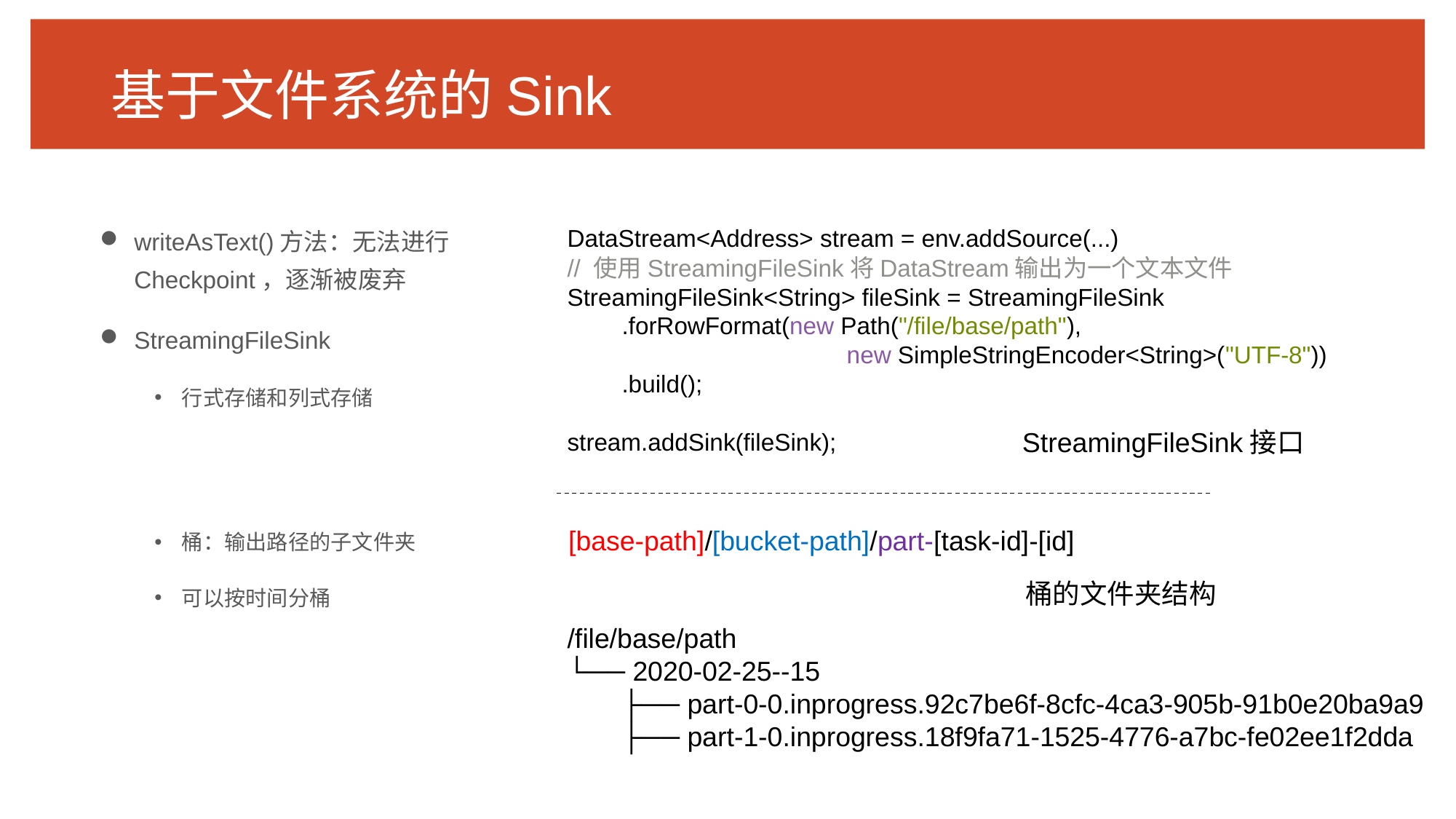

# 基于文件系统的Sink
writeAsText()方法：无法进行Checkpoint，逐渐被废弃
StreamingFileSink
行式存储和列式存储

桶：输出路径的子文件夹
可以按时间分桶
DataStream<Address> stream = env.addSource(...)
// 使用StreamingFileSink将DataStream输出为一个文本文件
StreamingFileSink<String> fileSink = StreamingFileSink
.forRowFormat(new Path("/file/base/path"),
		 new SimpleStringEncoder<String>("UTF-8"))
.build();

stream.addSink(fileSink);
StreamingFileSink接口
[base-path]/[bucket-path]/part-[task-id]-[id]
桶的文件夹结构
/file/base/path
└── 2020-02-25--15
├── part-0-0.inprogress.92c7be6f-8cfc-4ca3-905b-91b0e20ba9a9
├── part-1-0.inprogress.18f9fa71-1525-4776-a7bc-fe02ee1f2dda